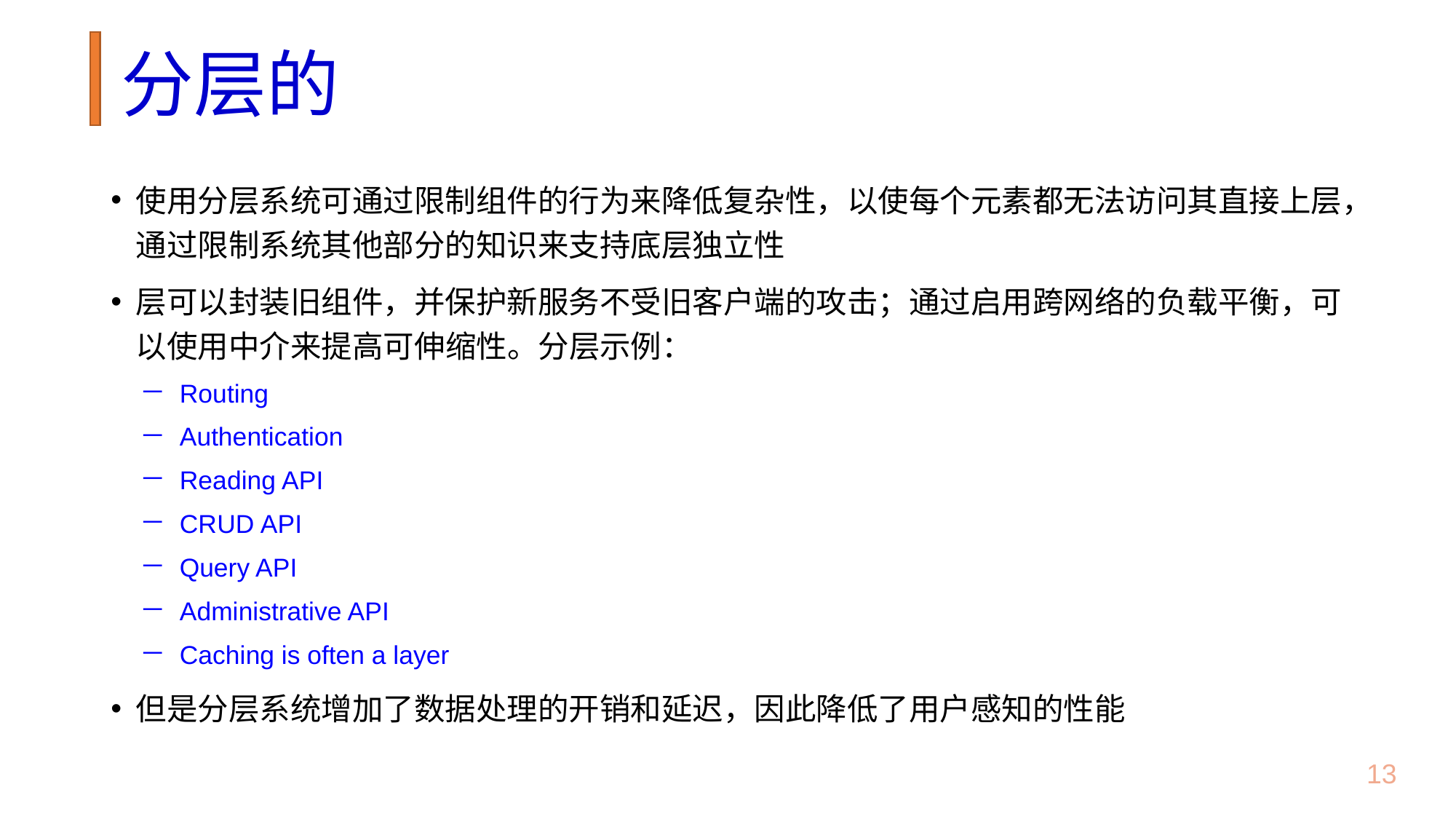

# 分层的
使用分层系统可通过限制组件的行为来降低复杂性，以使每个元素都无法访问其直接上层，通过限制系统其他部分的知识来支持底层独立性
层可以封装旧组件，并保护新服务不受旧客户端的攻击；通过启用跨网络的负载平衡，可以使用中介来提高可伸缩性。分层示例：
Routing
Authentication
Reading API
CRUD API
Query API
Administrative API
Caching is often a layer
但是分层系统增加了数据处理的开销和延迟，因此降低了用户感知的性能
13